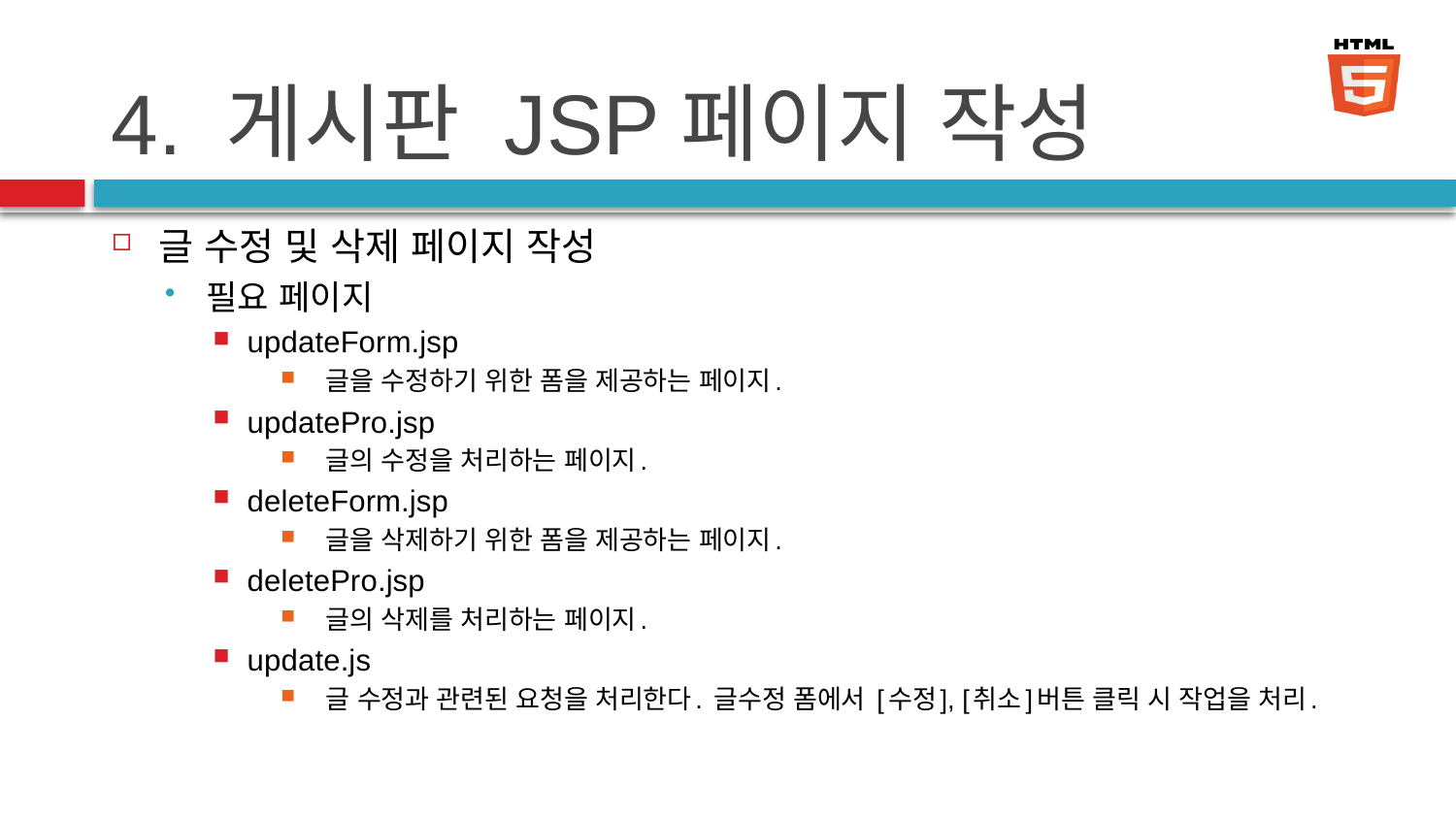

# 4. 게시판 JSP페이지 작성
글 수정 및 삭제 페이지 작성
필요 페이지
updateForm.jsp
 글을 수정하기 위한 폼을 제공하는 페이지.
updatePro.jsp
 글의 수정을 처리하는 페이지.
deleteForm.jsp
 글을 삭제하기 위한 폼을 제공하는 페이지.
deletePro.jsp
 글의 삭제를 처리하는 페이지.
update.js
 글 수정과 관련된 요청을 처리한다. 글수정 폼에서 [수정], [취소]버튼 클릭 시 작업을 처리.